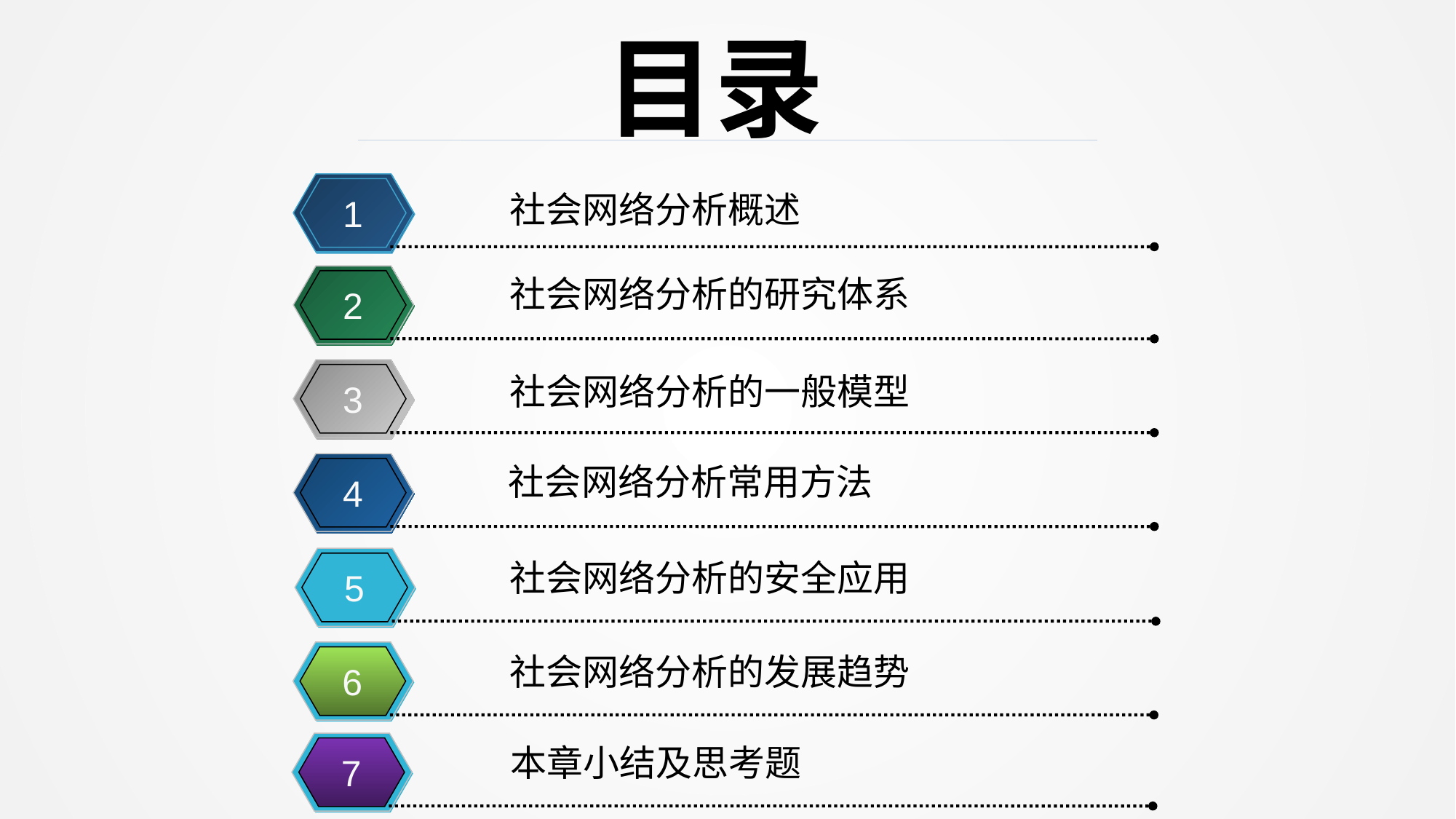

目录

社会网络分析概述
1

社会网络分析的研究体系
2

社会网络分析的一般模型
3

社会网络分析常用方法

4

社会网络分析的安全应用
5

社会网络分析的发展趋势
6

本章小结及思考题
7